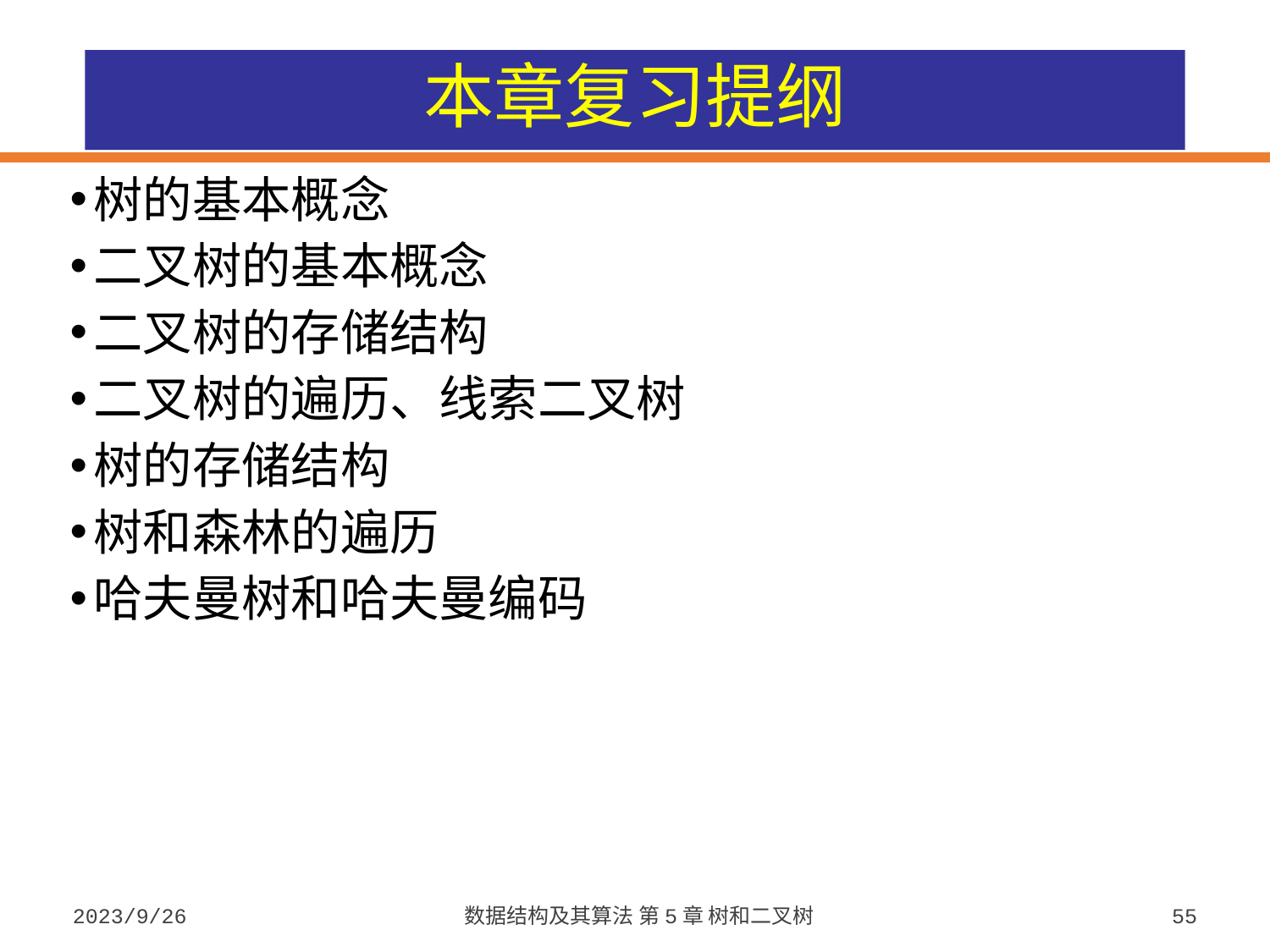

# 本章复习提纲
树的基本概念
二叉树的基本概念
二叉树的存储结构
二叉树的遍历、线索二叉树
树的存储结构
树和森林的遍历
哈夫曼树和哈夫曼编码
2023/9/26
数据结构及其算法 第5章 树和二叉树
55